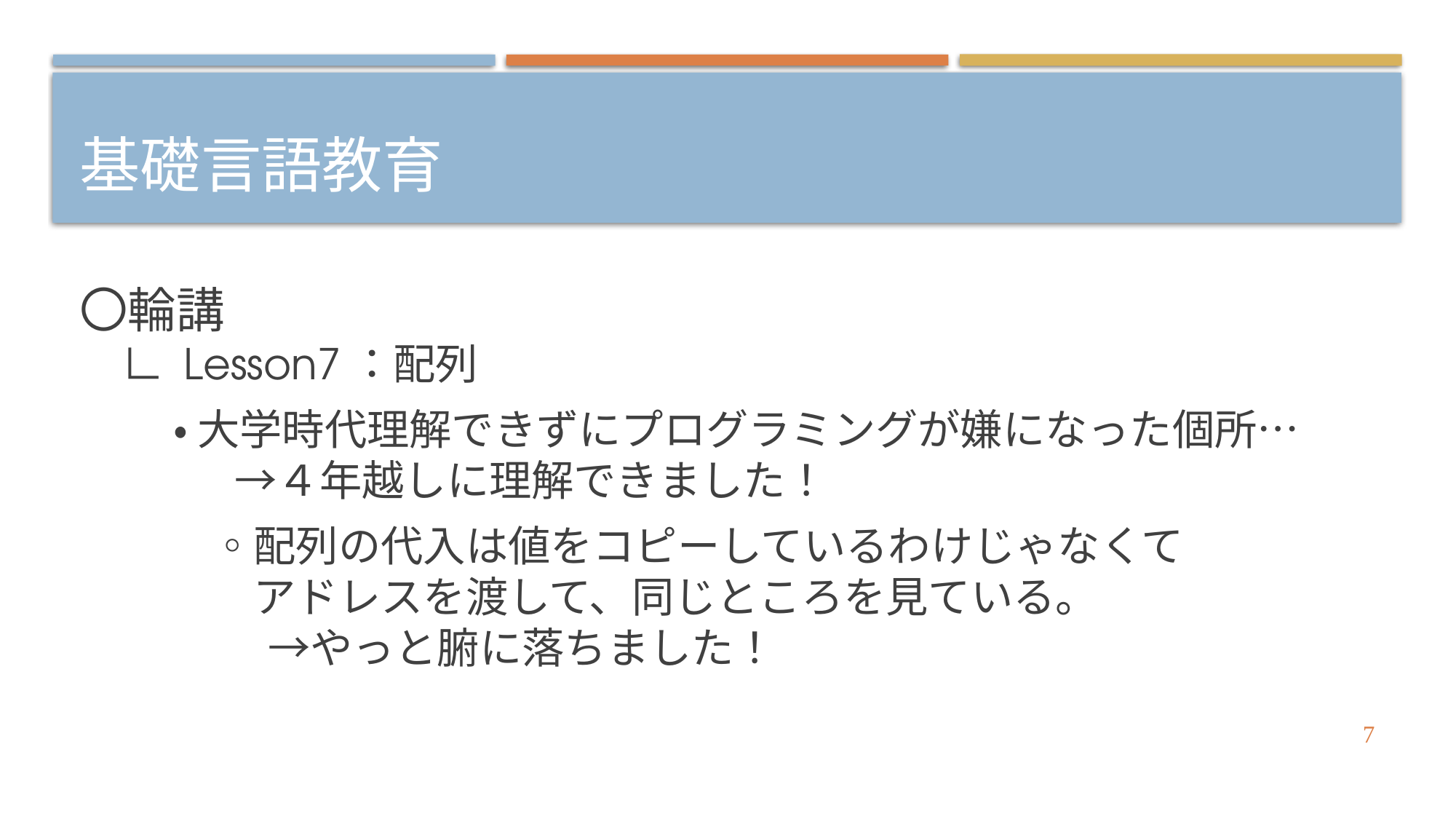

# 基礎言語教育
〇輪講
　∟ Lesson7：配列

　　 ・ 大学時代理解できずにプログラミングが嫌になった個所…
　　  　 →４年越しに理解できました！

　　     ◦配列の代入は値をコピーしているわけじゃなくて
　　　     アドレスを渡して、同じところを見ている。
　　　　  →やっと腑に落ちました！

7